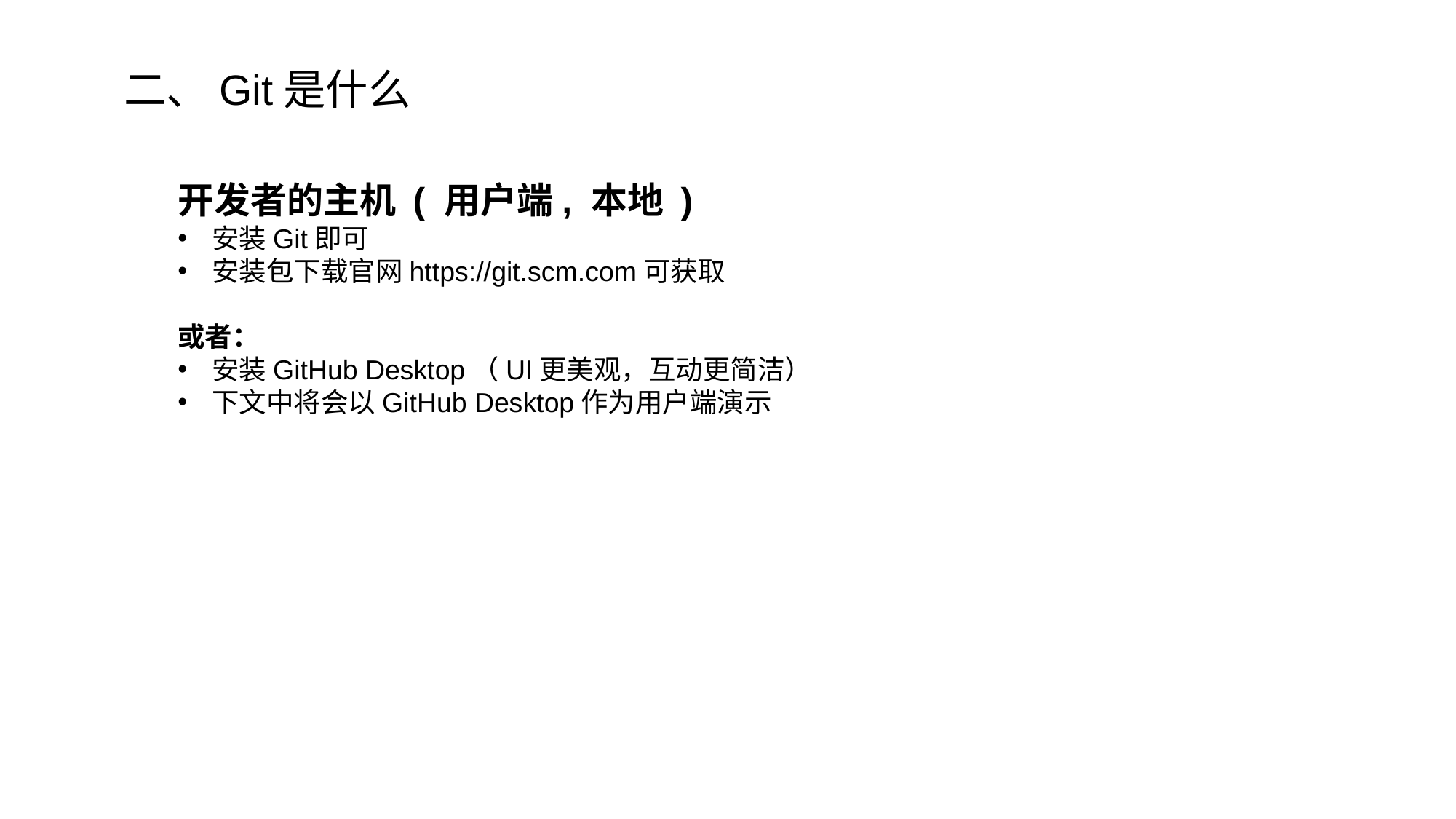

二、Git是什么
开发者的主机 ( 用户端, 本地 )
安装Git即可
安装包下载官网https://git.scm.com可获取

或者：
安装GitHub Desktop（UI更美观，互动更简洁）
下文中将会以GitHub Desktop作为用户端演示